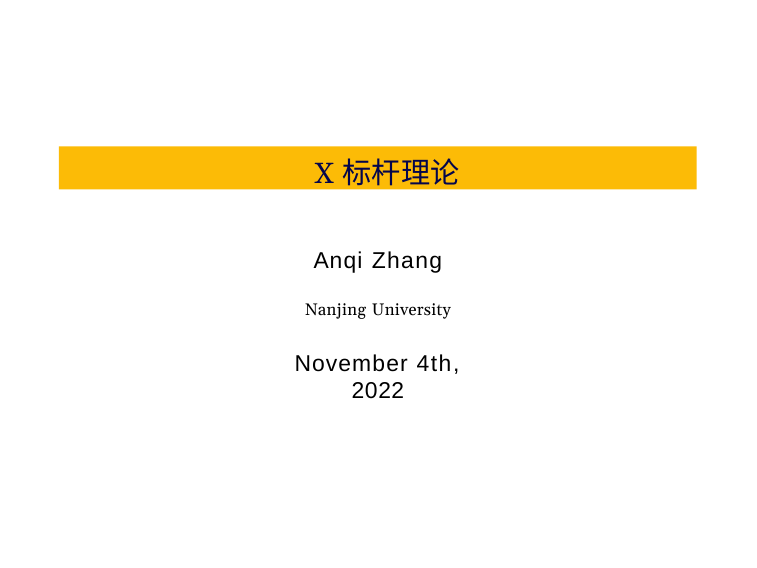

X标杆理论
Anqi Zhang

Nanjing University

November 4th, 2022